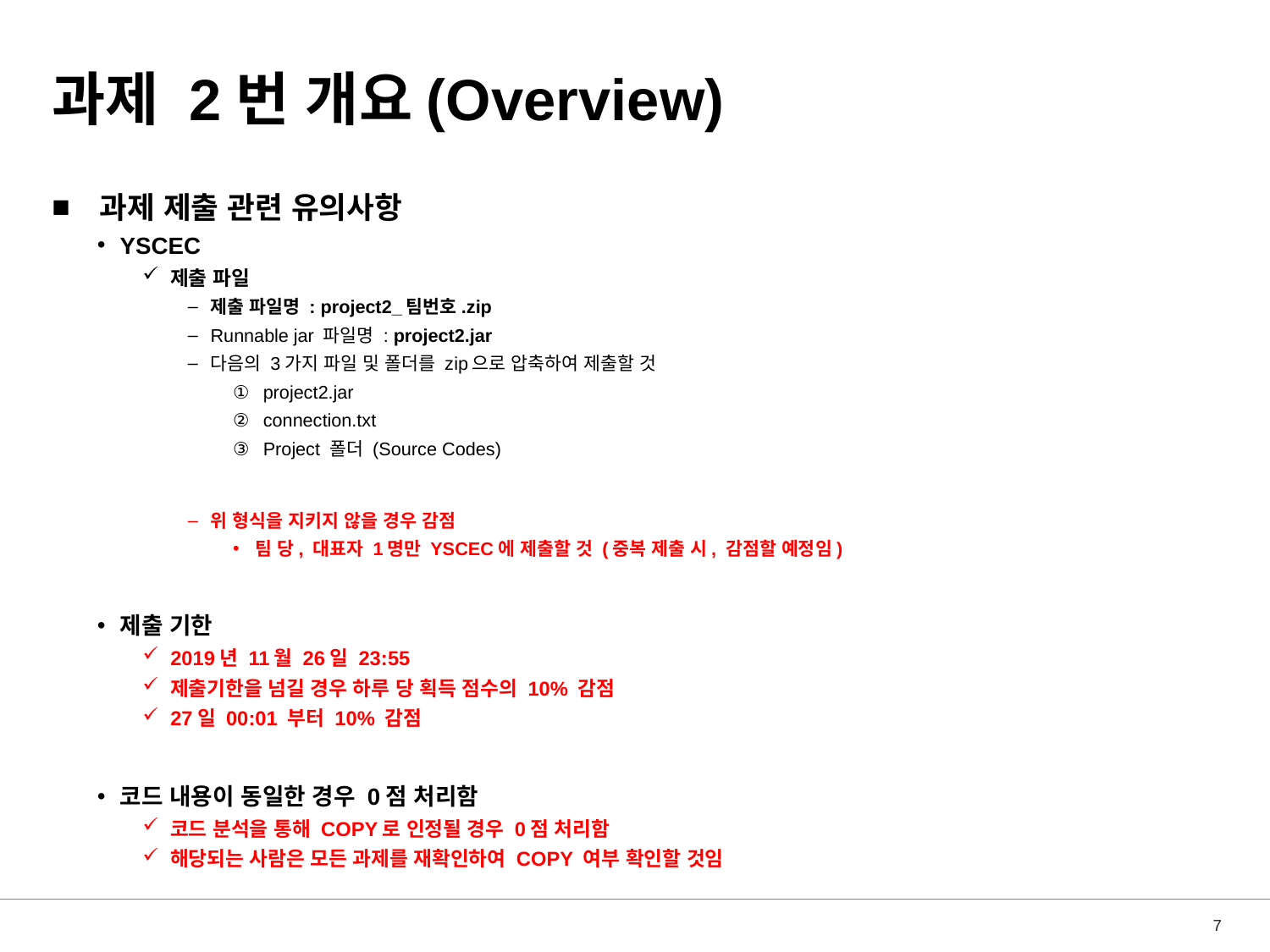

# 과제 2번 개요(Overview)
과제 제출 관련 유의사항
YSCEC
제출 파일
제출 파일명 : project2_팀번호.zip
Runnable jar 파일명 : project2.jar
다음의 3가지 파일 및 폴더를 zip으로 압축하여 제출할 것
project2.jar
connection.txt
Project 폴더 (Source Codes)

위 형식을 지키지 않을 경우 감점
팀 당, 대표자 1명만 YSCEC에 제출할 것 (중복 제출 시, 감점할 예정임)

제출 기한
2019년 11월 26일 23:55
제출기한을 넘길 경우 하루 당 획득 점수의 10% 감점
27일 00:01 부터 10% 감점

코드 내용이 동일한 경우 0점 처리함
코드 분석을 통해 COPY로 인정될 경우 0점 처리함
해당되는 사람은 모든 과제를 재확인하여 COPY 여부 확인할 것임
7